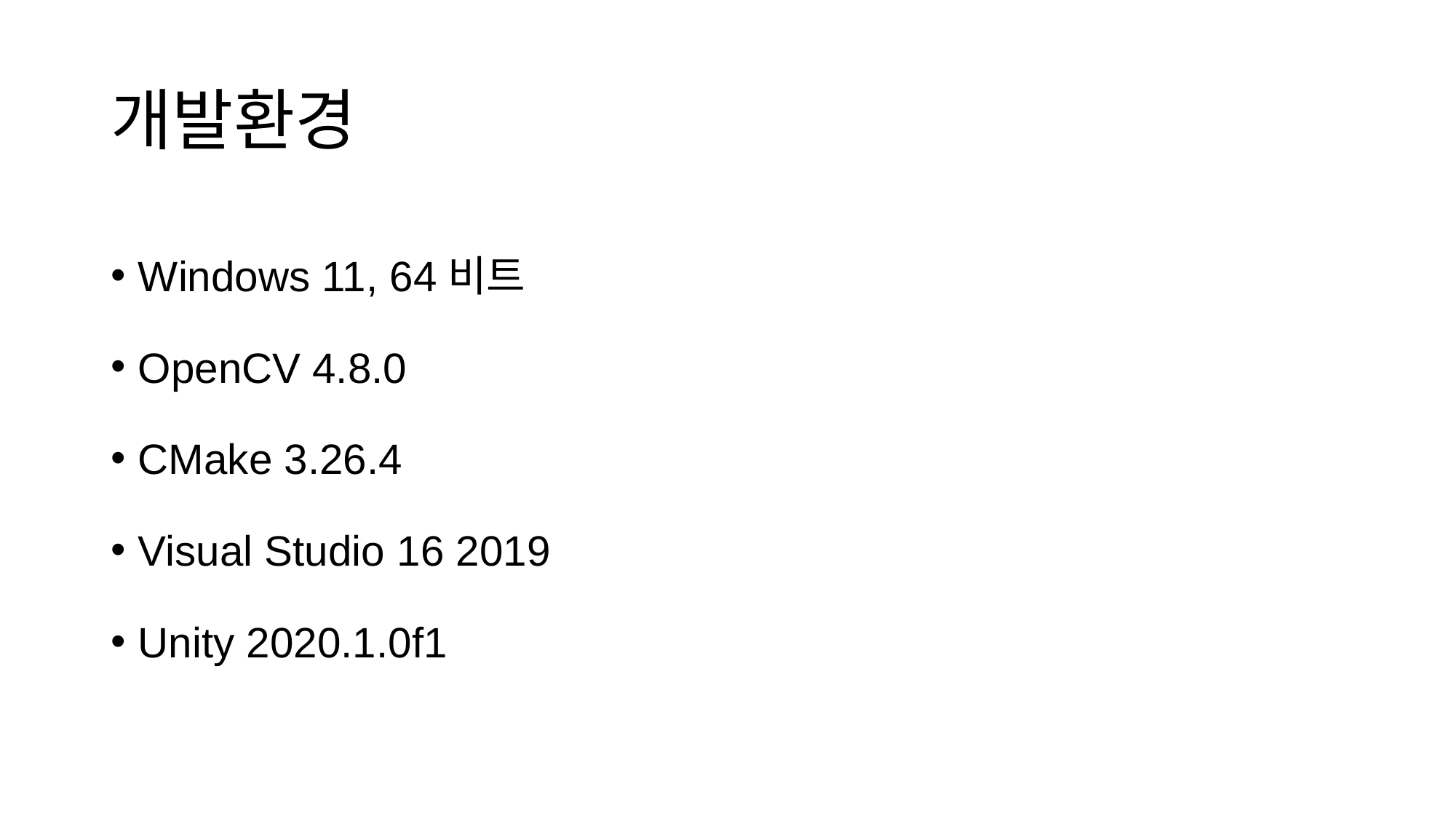

# 개발환경
Windows 11, 64비트
OpenCV 4.8.0
CMake 3.26.4
Visual Studio 16 2019
Unity 2020.1.0f1